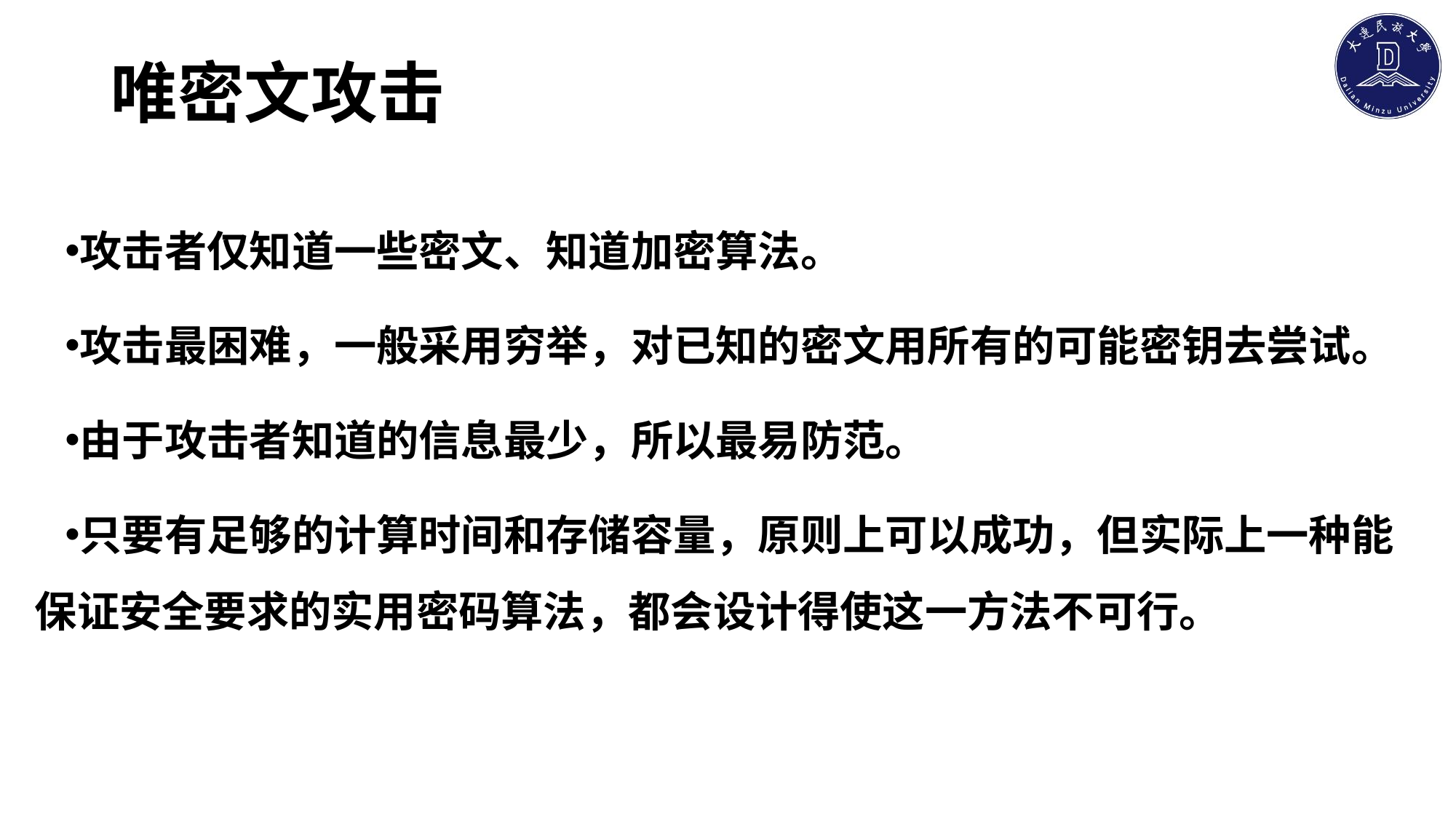

# 唯密文攻击
攻击者仅知道一些密文、知道加密算法。
攻击最困难，一般采用穷举，对已知的密文用所有的可能密钥去尝试。
由于攻击者知道的信息最少，所以最易防范。
只要有足够的计算时间和存储容量，原则上可以成功，但实际上一种能保证安全要求的实用密码算法，都会设计得使这一方法不可行。